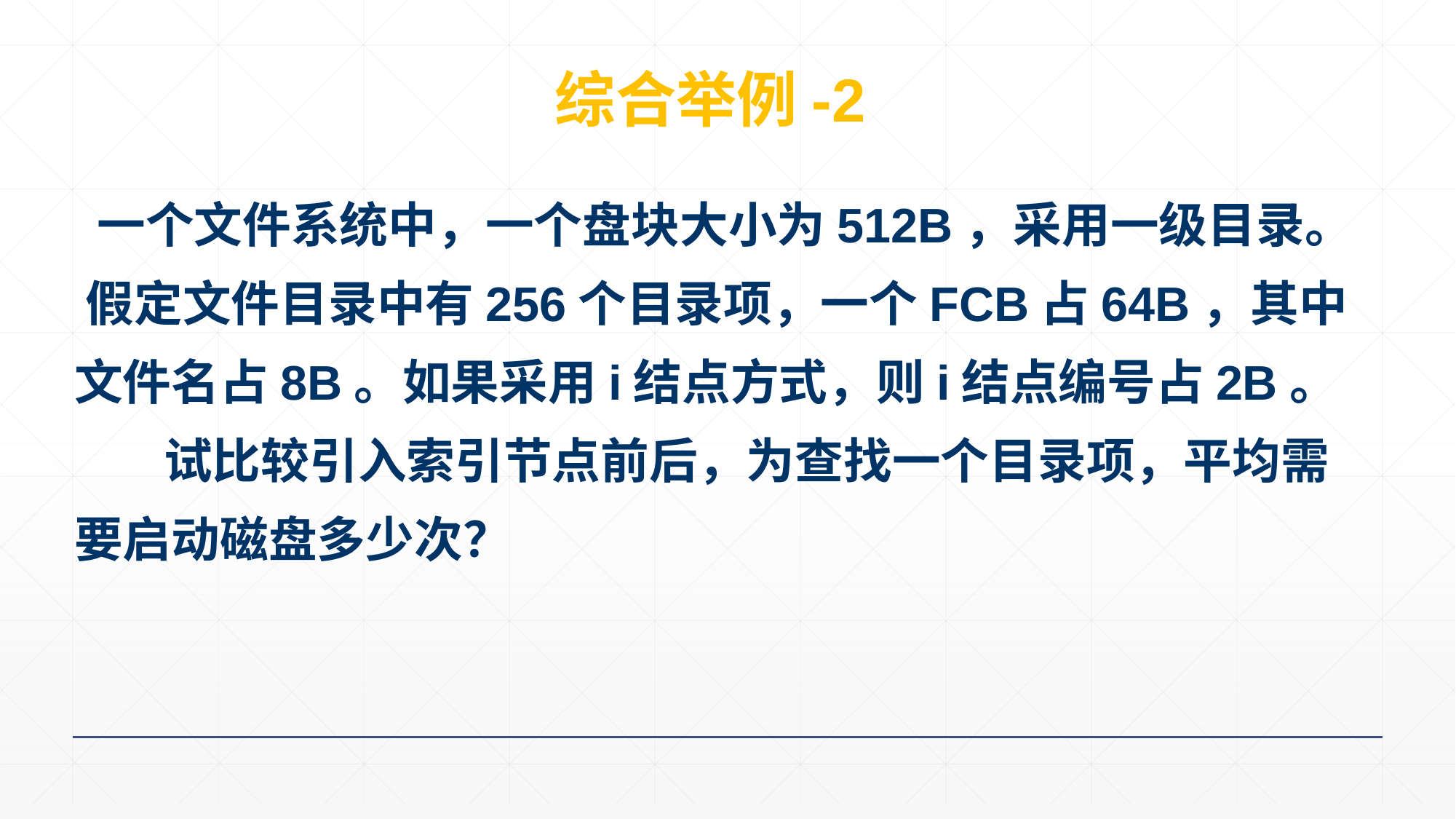

综合举例-2

 一个文件系统中，一个盘块大小为512B，采用一级目录。   假定文件目录中有256个目录项，一个FCB占64B，其中文件名占8B。如果采用i结点方式，则i结点编号占2B。
       试比较引入索引节点前后，为查找一个目录项，平均需要启动磁盘多少次？